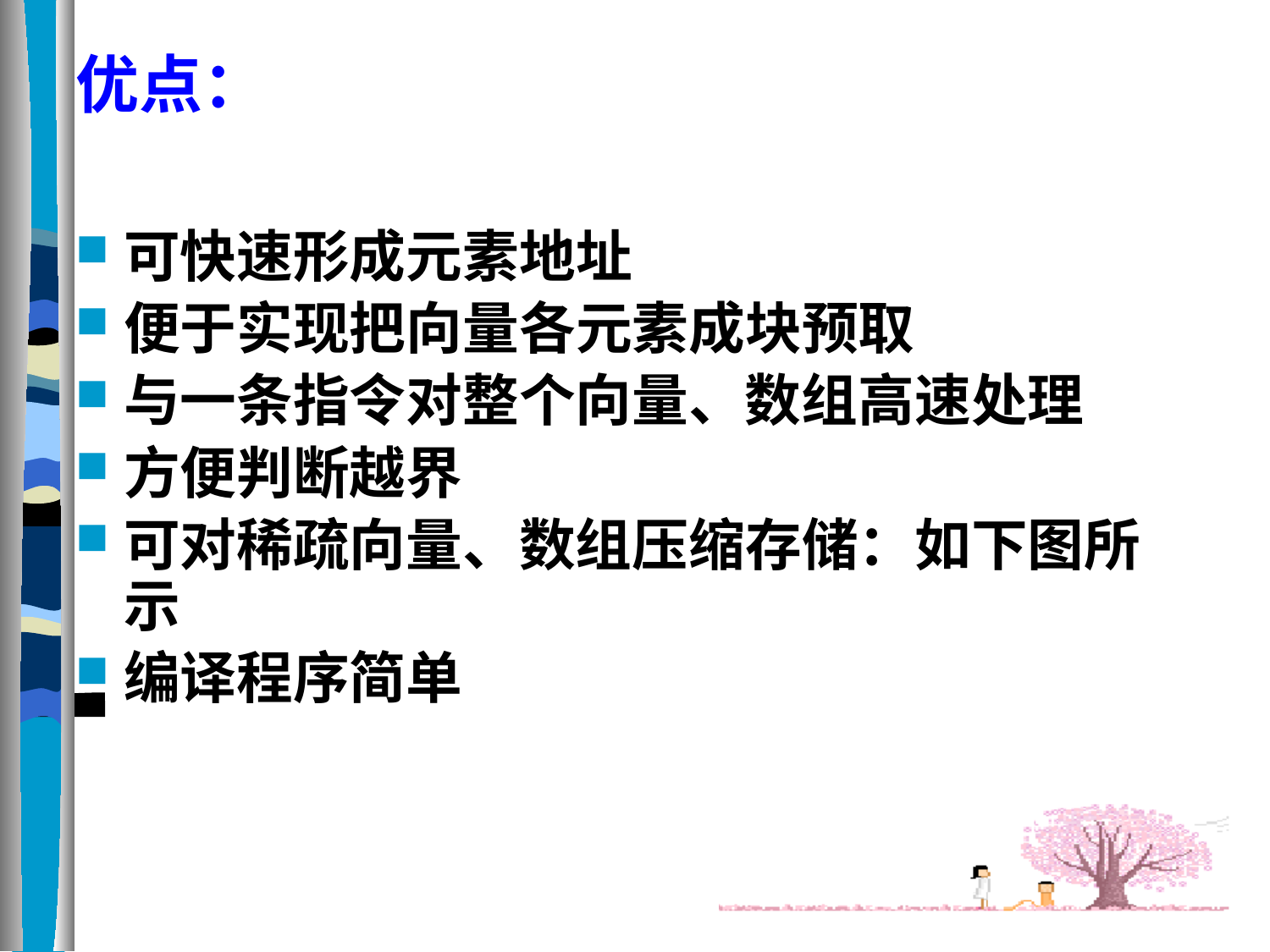

# 优点：
可快速形成元素地址
便于实现把向量各元素成块预取
与一条指令对整个向量、数组高速处理
方便判断越界
可对稀疏向量、数组压缩存储：如下图所示
编译程序简单